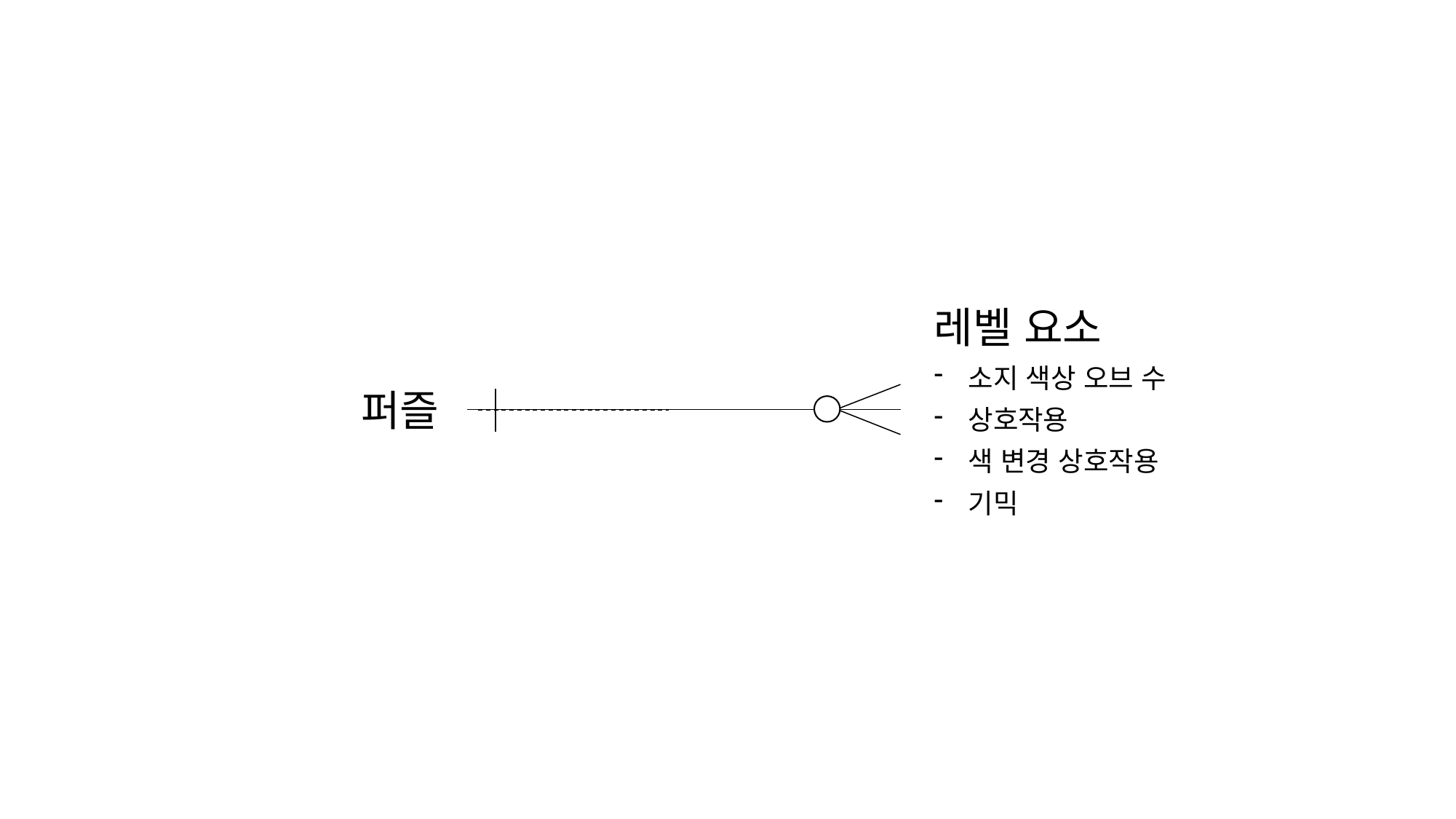

레벨 요소

소지 색상 오브 수

상호작용

색 변경 상호작용

기믹
퍼즐